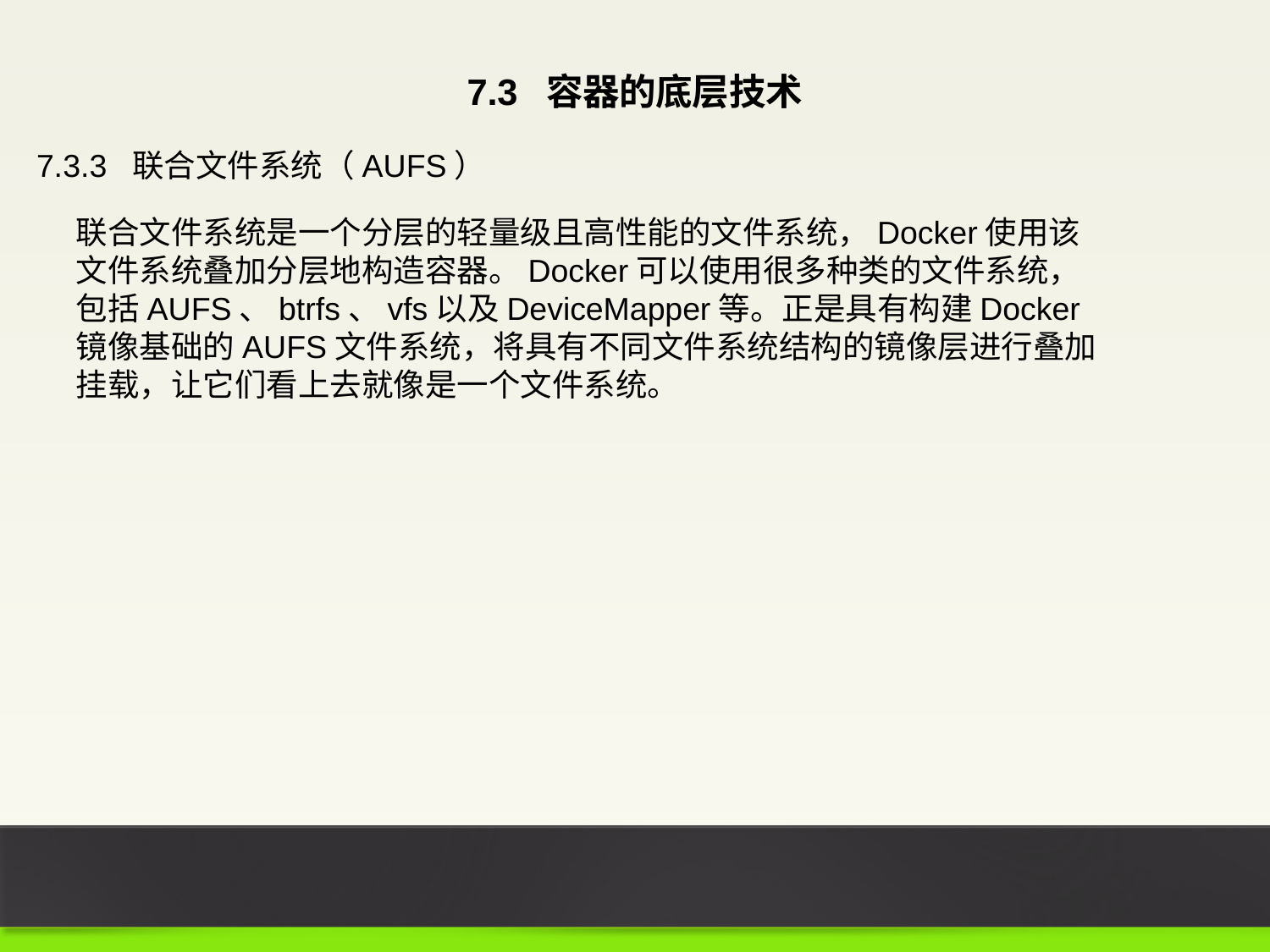

7.3  容器的底层技术
7.3.3  联合文件系统（AUFS）
联合文件系统是一个分层的轻量级且高性能的文件系统，Docker使用该文件系统叠加分层地构造容器。Docker可以使用很多种类的文件系统，包括AUFS、btrfs、vfs以及DeviceMapper等。正是具有构建Docker镜像基础的AUFS文件系统，将具有不同文件系统结构的镜像层进行叠加挂载，让它们看上去就像是一个文件系统。